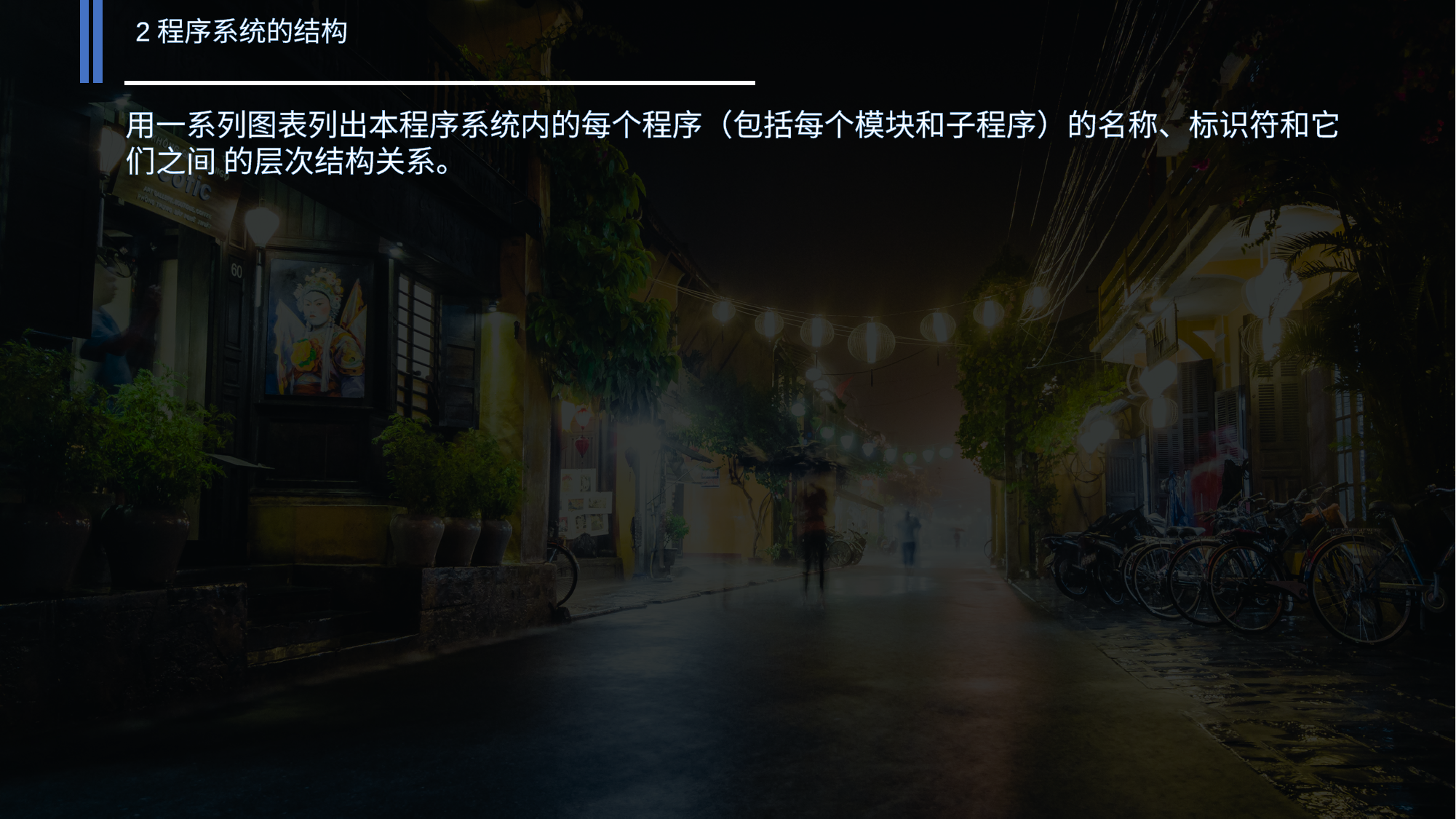

2程序系统的结构
用一系列图表列出本程序系统内的每个程序（包括每个模块和子程序）的名称、标识符和它们之间 的层次结构关系。